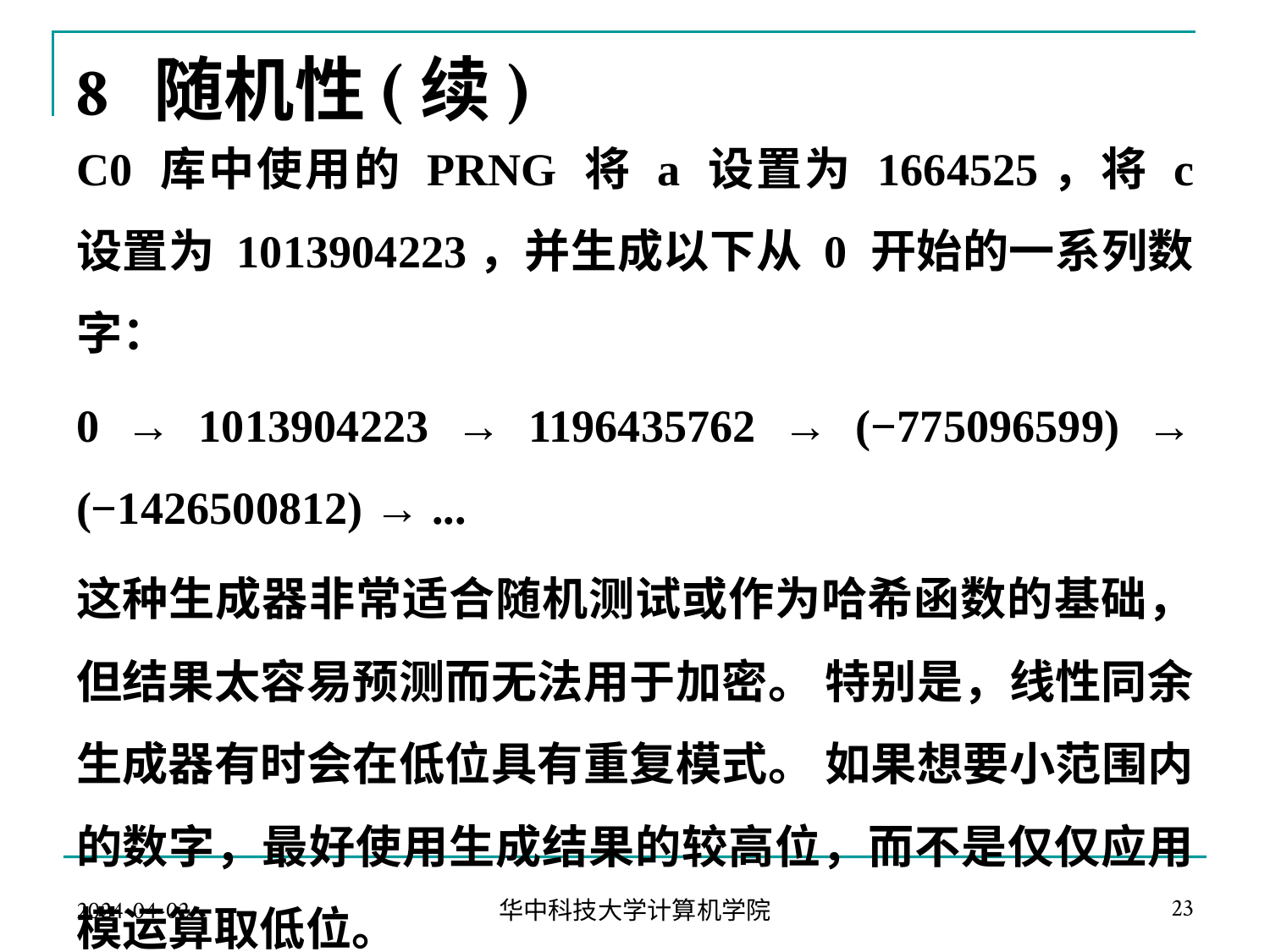

# 8  随机性(续)
C0 库中使用的 PRNG 将 a 设置为 1664525，将 c 设置为 1013904223，并生成以下从 0 开始的一系列数字：
0 → 1013904223 → 1196435762 → (−775096599) → (−1426500812) → ...
这种生成器非常适合随机测试或作为哈希函数的基础，但结果太容易预测而无法用于加密。 特别是，线性同余生成器有时会在低位具有重复模式。 如果想要小范围内的数字，最好使用生成结果的较高位，而不是仅仅应用模运算取低位。
2024-04-02
23
华中科技大学计算机学院